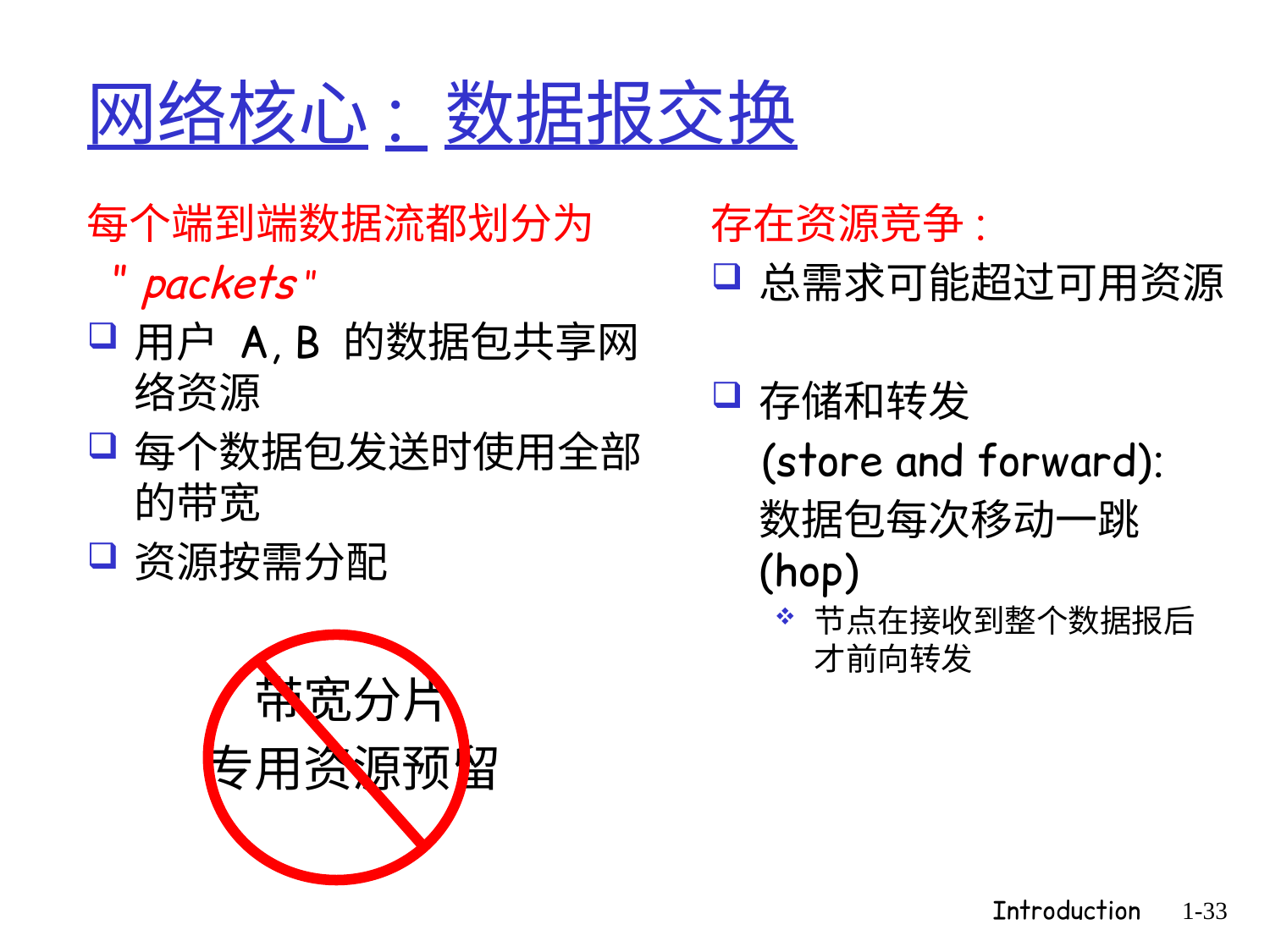

# 网络核心: 数据报交换
每个端到端数据流都划分为
  ” packets ”
用户 A, B 的数据包共享网络资源
每个数据包发送时使用全部的带宽
资源按需分配

存在资源竞争:
总需求可能超过可用资源

存储和转发
    (store and forward):
    数据包每次移动一跳(hop)
节点在接收到整个数据报后才前向转发

带宽分片
专用资源预留
 Introduction
1-33